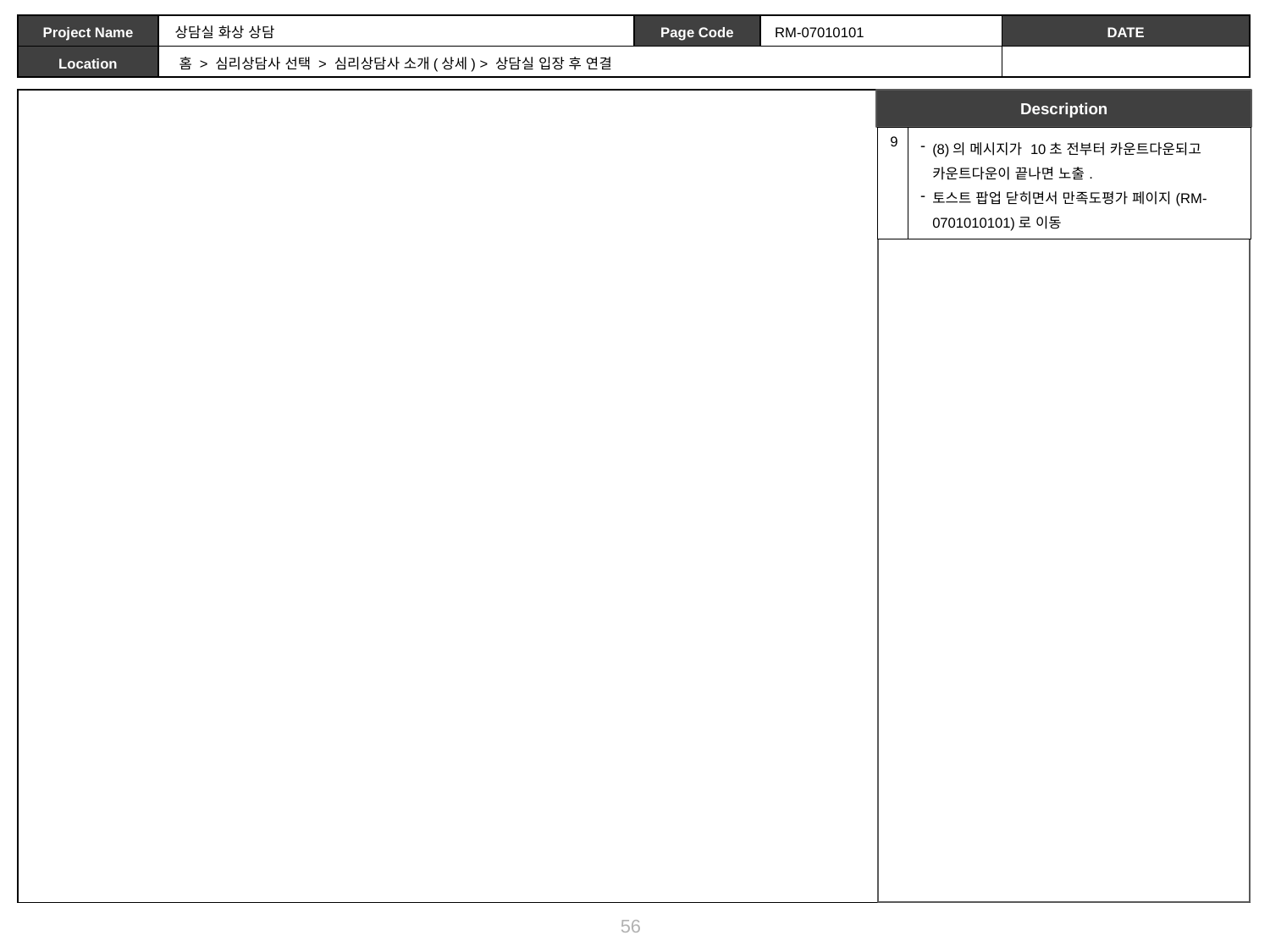

상담실 화상 상담
RM-07010101
홈 > 심리상담사 선택 > 심리상담사 소개(상세) > 상담실 입장 후 연결
| 9 | (8)의 메시지가 10초 전부터 카운트다운되고 카운트다운이 끝나면 노출. 토스트 팝업 닫히면서 만족도평가 페이지(RM-0701010101)로 이동 |
| --- | --- |
56